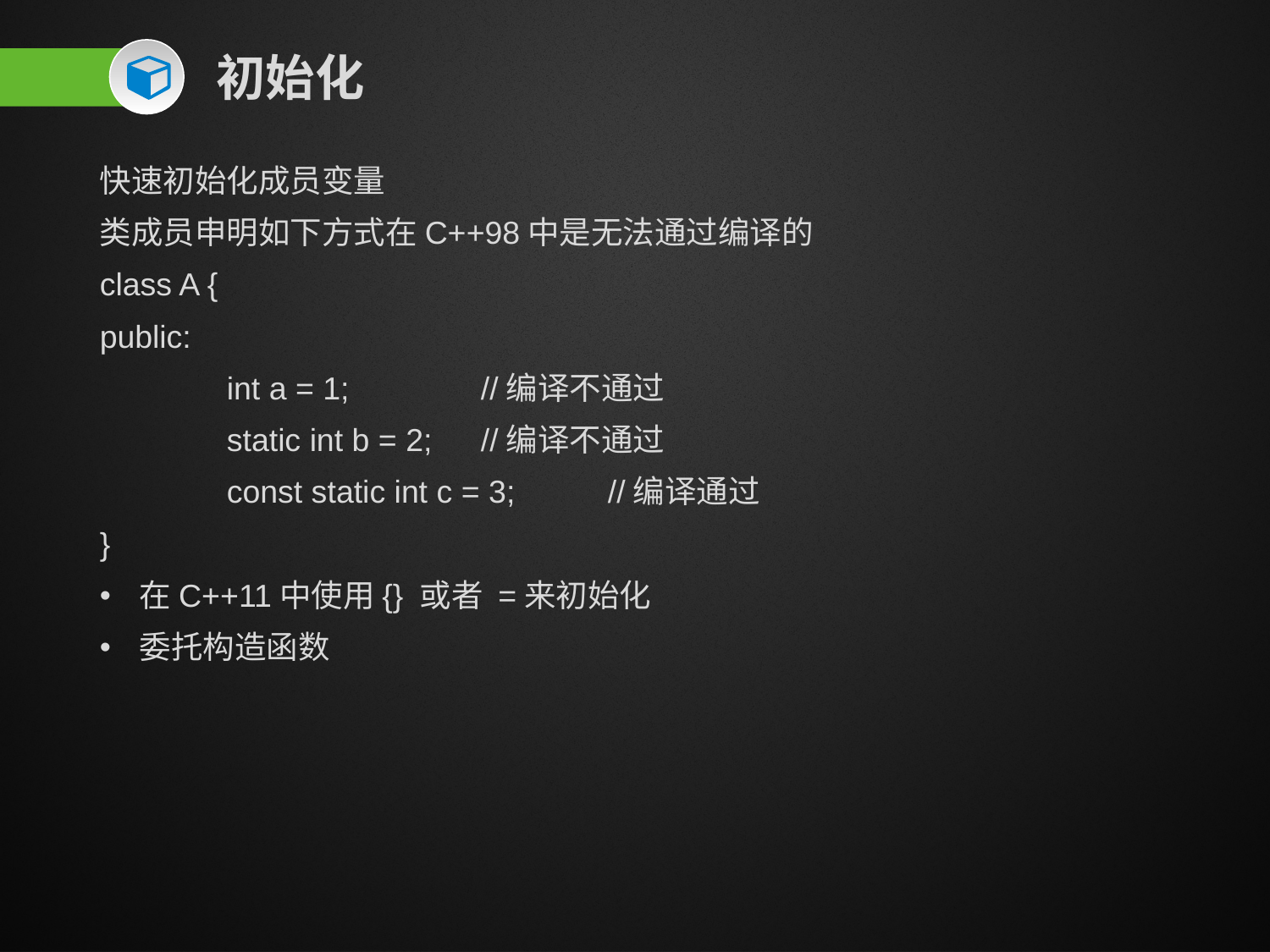

# 初始化
快速初始化成员变量
类成员申明如下方式在C++98中是无法通过编译的
class A {
public:
	int a = 1;		//编译不通过
	static int b = 2;	//编译不通过
	const static int c = 3;	//编译通过
}
在C++11中使用{} 或者 =来初始化
委托构造函数